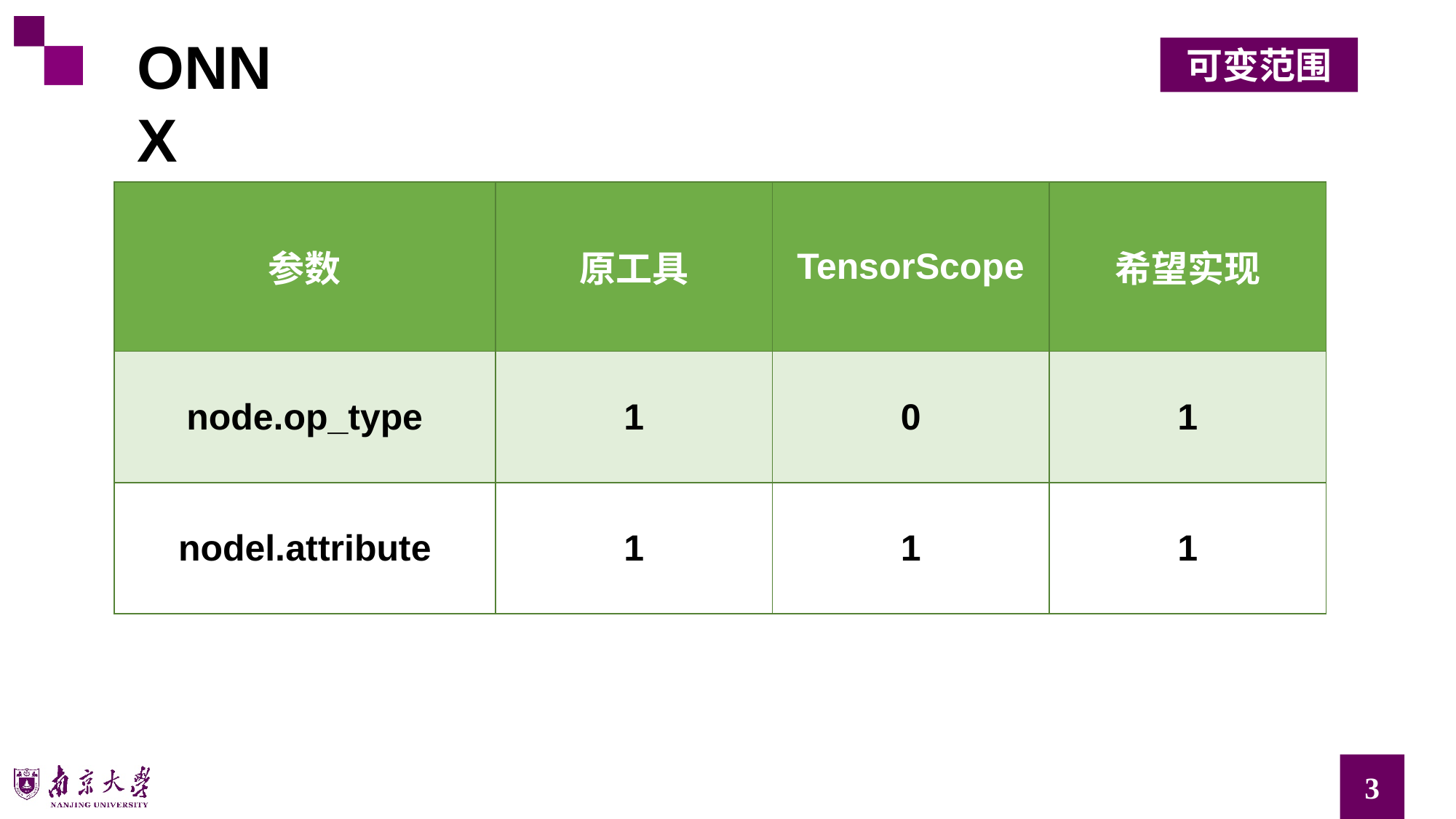

ONNX
可变范围
| 参数 | 原工具 | TensorScope | 希望实现 |
| --- | --- | --- | --- |
| node.op\_type | 1 | 0 | 1 |
| nodel.attribute | 1 | 1 | 1 |
3